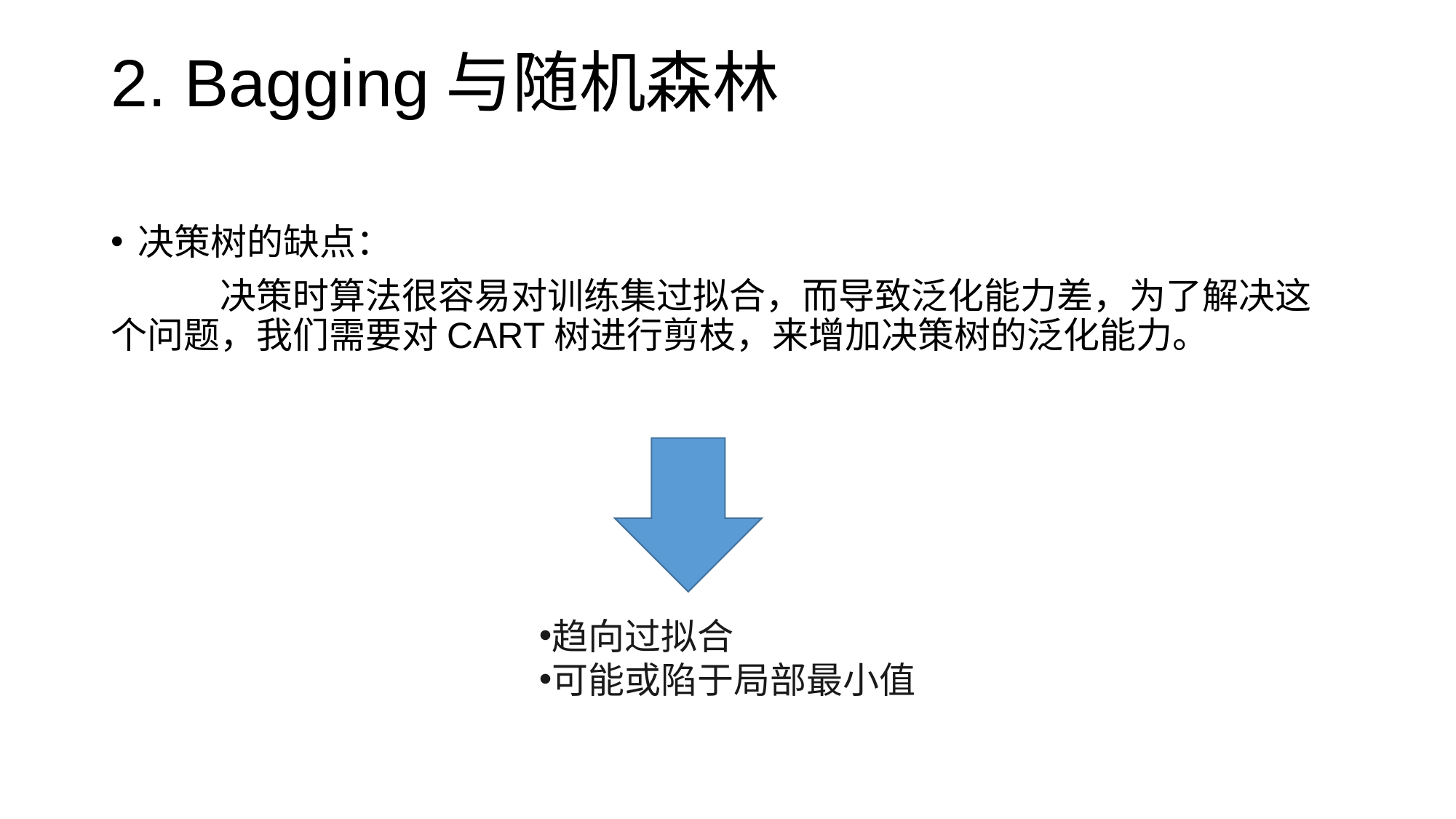

2. Bagging与随机森林
决策树的缺点：
	决策时算法很容易对训练集过拟合，而导致泛化能力差，为了解决这个问题，我们需要对CART树进行剪枝，来增加决策树的泛化能力。

趋向过拟合
可能或陷于局部最小值